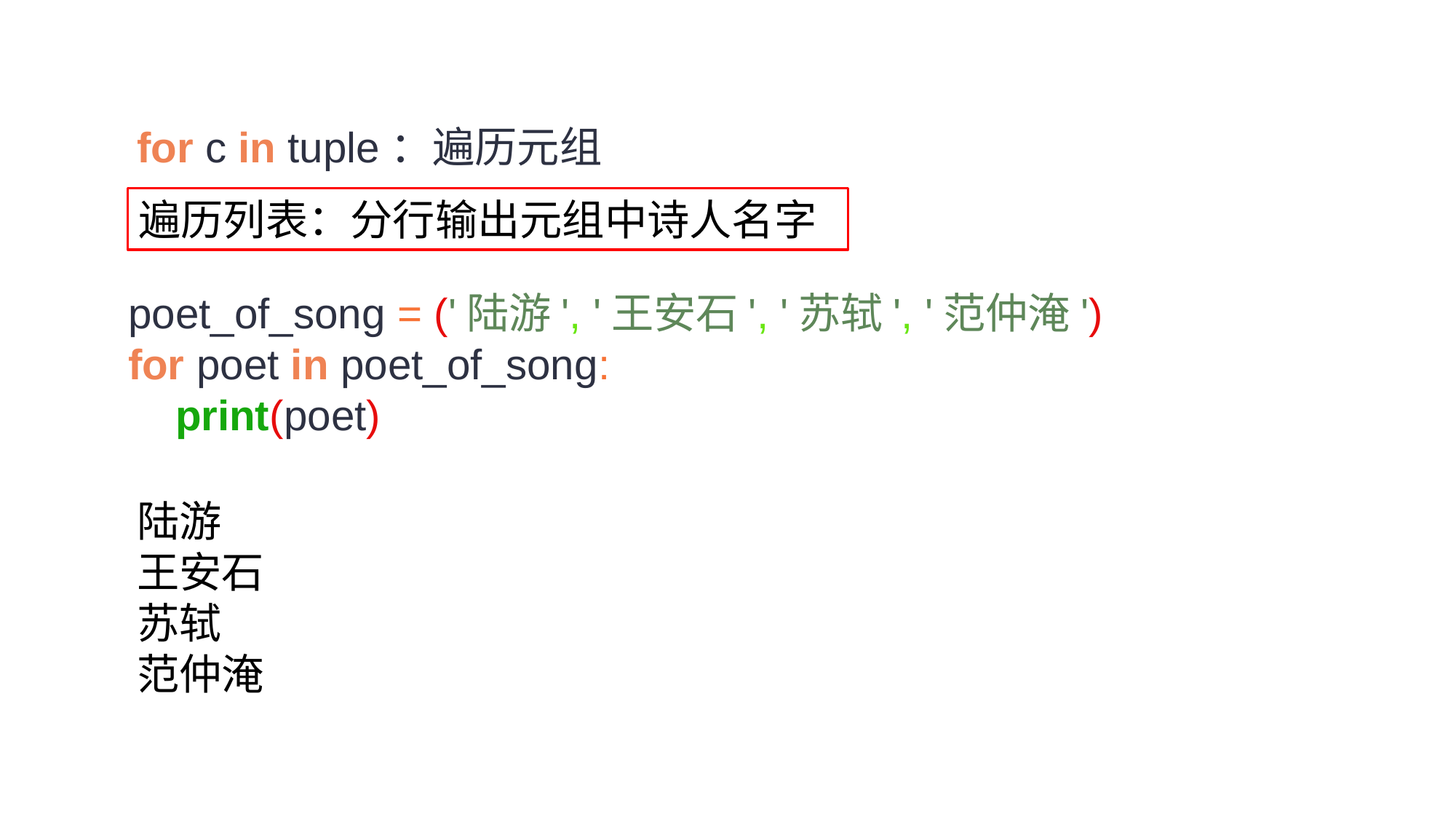

for c in tuple：遍历元组
遍历列表：分行输出元组中诗人名字
poet_of_song = ('陆游', '王安石', '苏轼', '范仲淹')
for poet in poet_of_song:
    print(poet)
陆游
王安石
苏轼
范仲淹